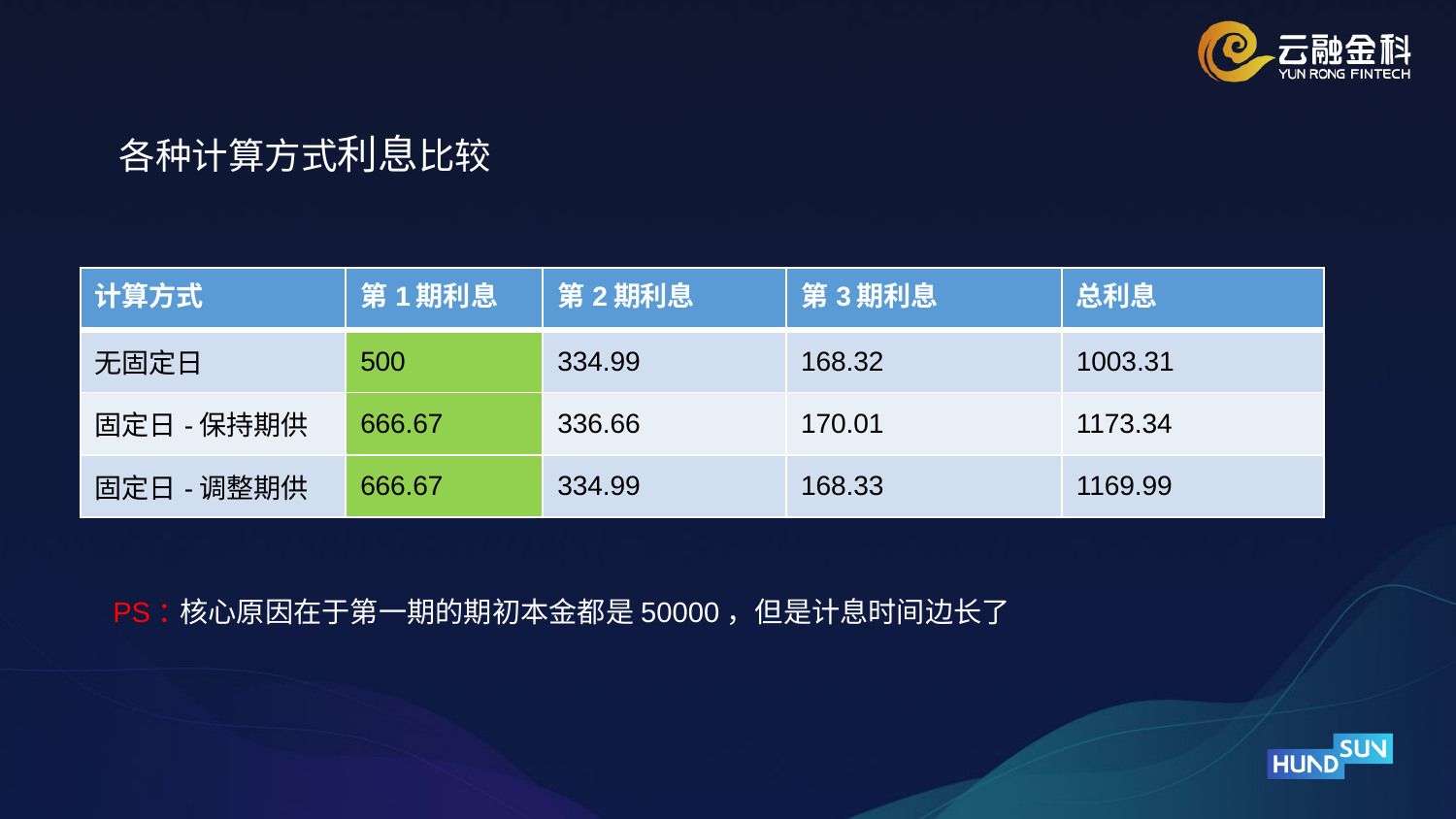

各种计算方式利息比较
| 计算方式 | 第1期利息 | 第2期利息 | 第3期利息 | 总利息 |
| --- | --- | --- | --- | --- |
| 无固定日 | 500 | 334.99 | 168.32 | 1003.31 |
| 固定日-保持期供 | 666.67 | 336.66 | 170.01 | 1173.34 |
| 固定日-调整期供 | 666.67 | 334.99 | 168.33 | 1169.99 |
PS：
核心原因在于第一期的期初本金都是50000，但是计息时间边长了